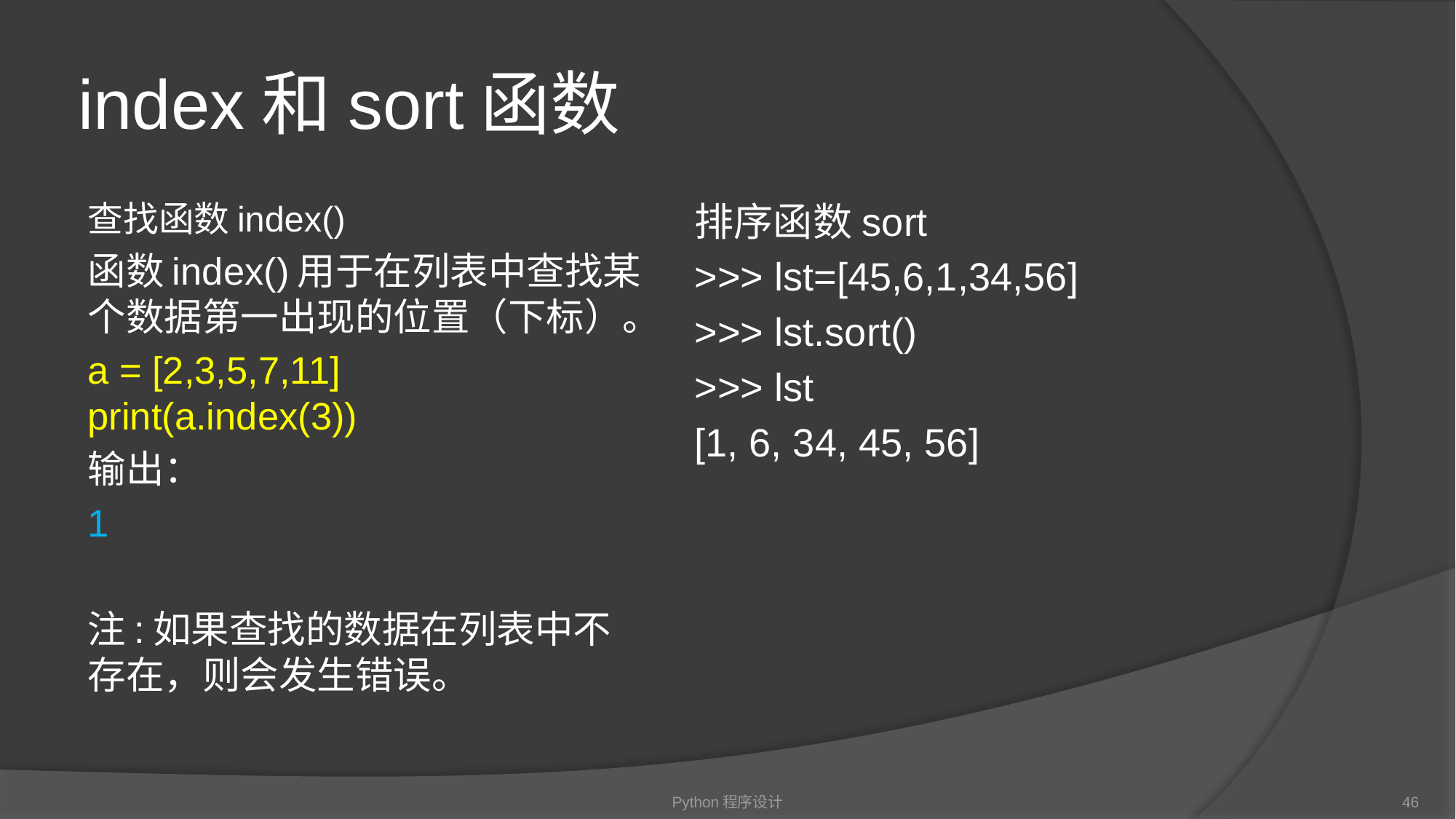

# index和sort函数
查找函数index()
函数index()用于在列表中查找某个数据第一出现的位置（下标）。
a = [2,3,5,7,11]
print(a.index(3))
输出：
1

注:如果查找的数据在列表中不存在，则会发生错误。

排序函数sort
>>> lst=[45,6,1,34,56]
>>> lst.sort()
>>> lst
[1, 6, 34, 45, 56]
Python程序设计
46